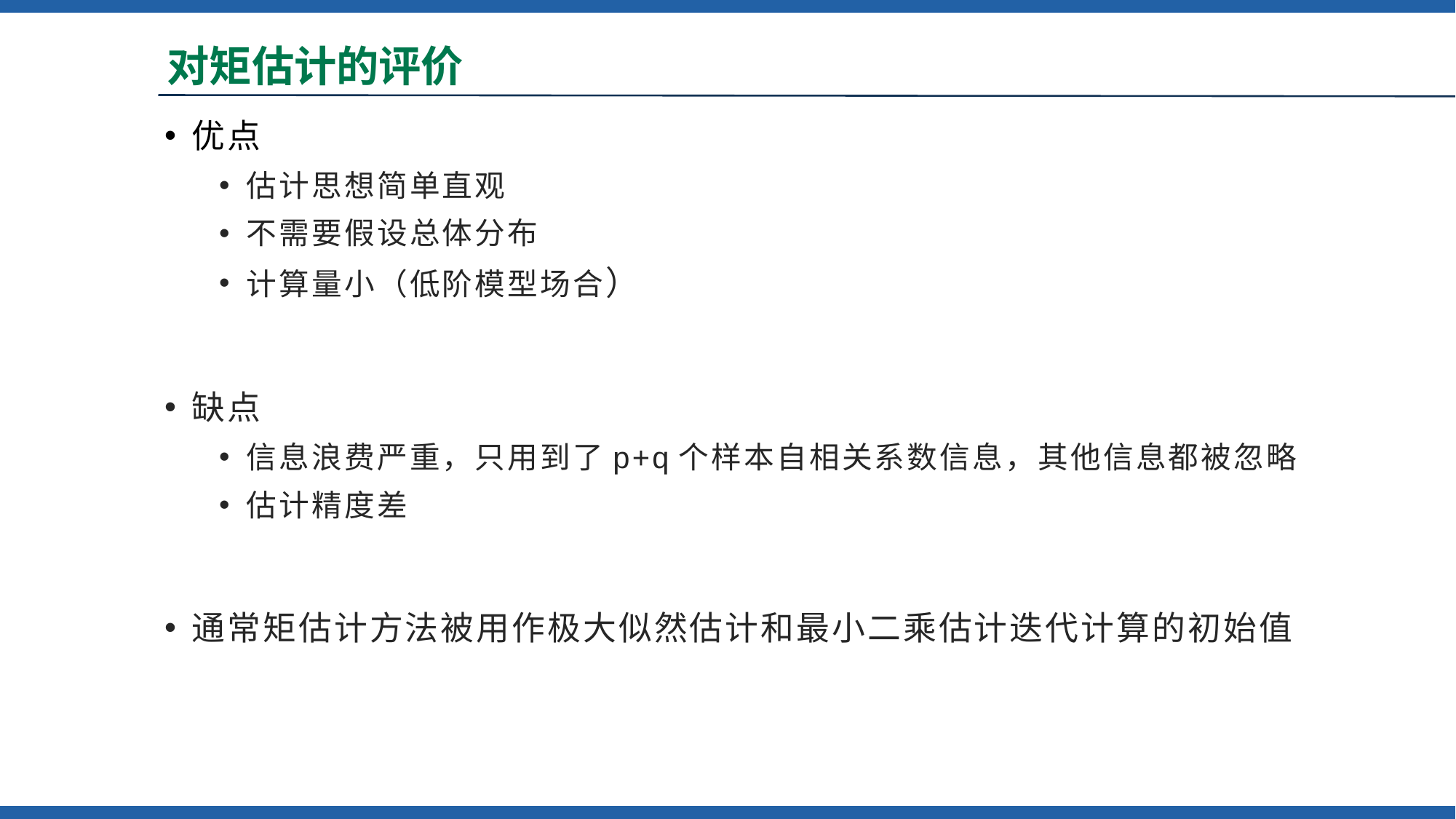

# 对矩估计的评价
优点
估计思想简单直观
不需要假设总体分布
计算量小（低阶模型场合）

缺点
信息浪费严重，只用到了p+q个样本自相关系数信息，其他信息都被忽略
估计精度差

通常矩估计方法被用作极大似然估计和最小二乘估计迭代计算的初始值